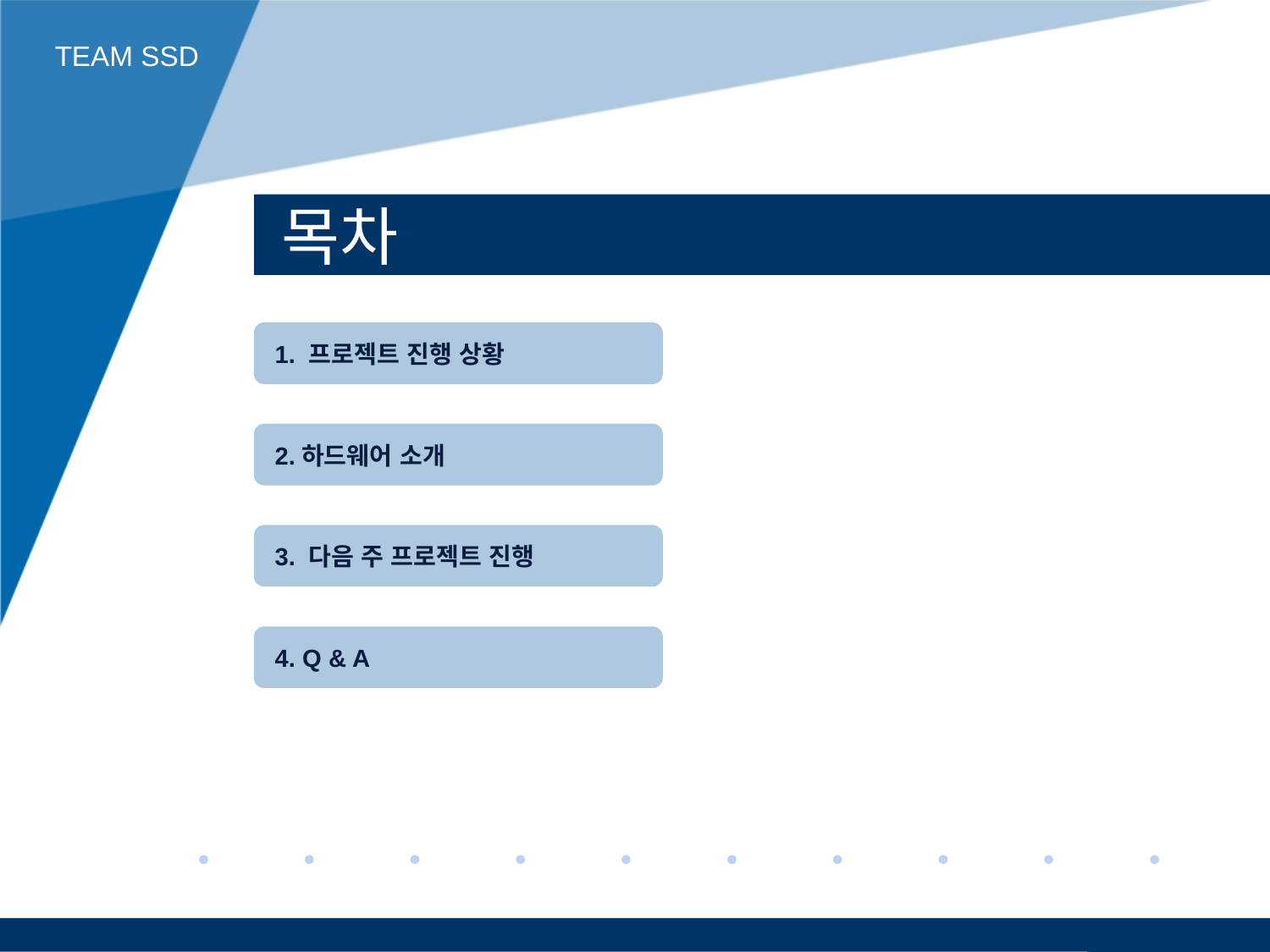

TEAM SSD
# 목차

1. 프로젝트 진행 상황

2.하드웨어 소개

3. 다음 주 프로젝트 진행

4. Q & A